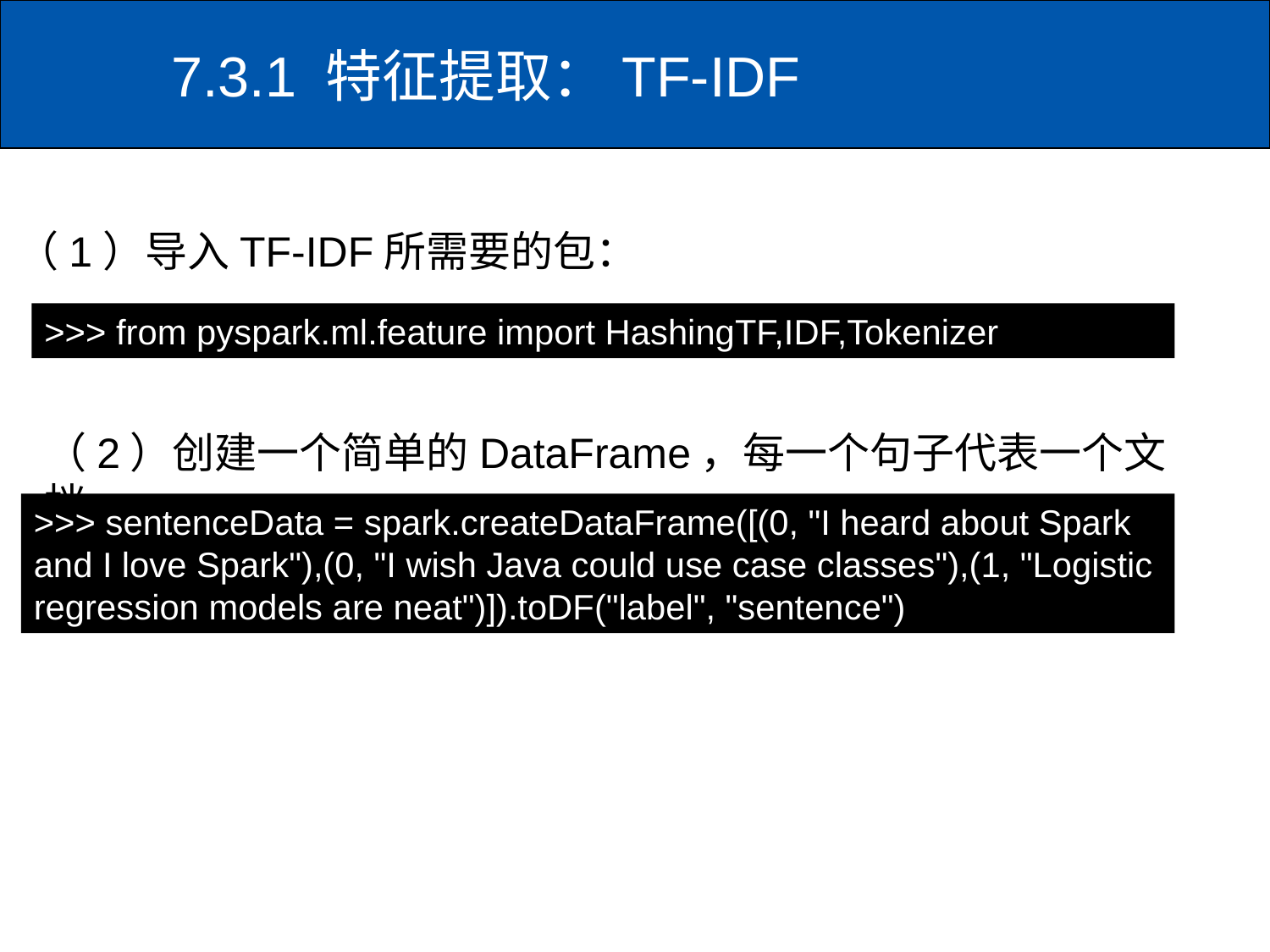

# 7.3.1 特征提取：TF-IDF
（1）导入TF-IDF所需要的包：
>>> from pyspark.ml.feature import HashingTF,IDF,Tokenizer
（2）创建一个简单的DataFrame，每一个句子代表一个文档
>>> sentenceData = spark.createDataFrame([(0, "I heard about Spark and I love Spark"),(0, "I wish Java could use case classes"),(1, "Logistic regression models are neat")]).toDF("label", "sentence")